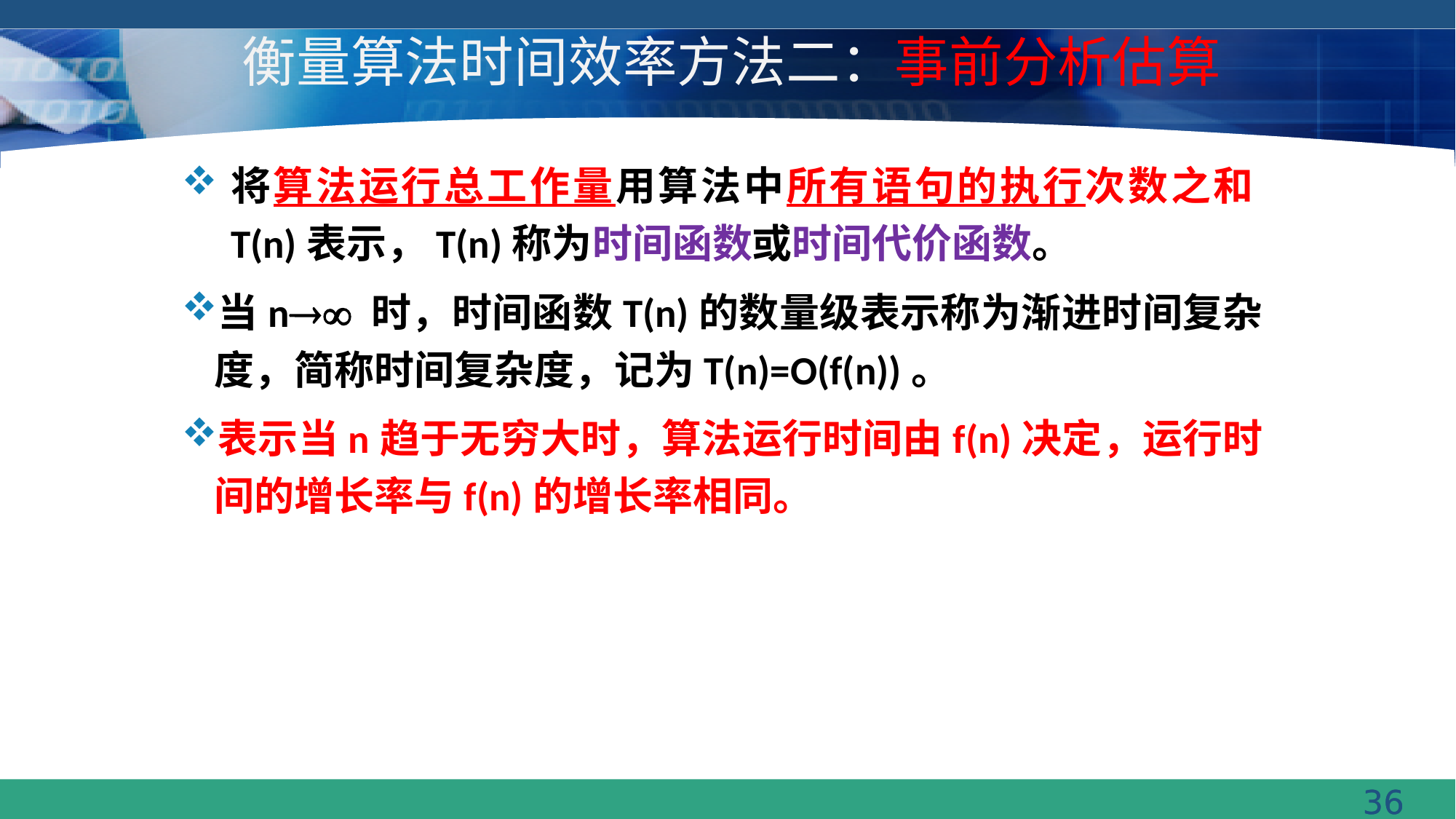

# 衡量算法时间效率方法二：事前分析估算
将算法运行总工作量用算法中所有语句的执行次数之和T(n)表示，T(n)称为时间函数或时间代价函数。
当n→∞ 时，时间函数T(n)的数量级表示称为渐进时间复杂度，简称时间复杂度，记为T(n)=O(f(n))。
表示当n趋于无穷大时，算法运行时间由f(n)决定，运行时间的增长率与f(n)的增长率相同。